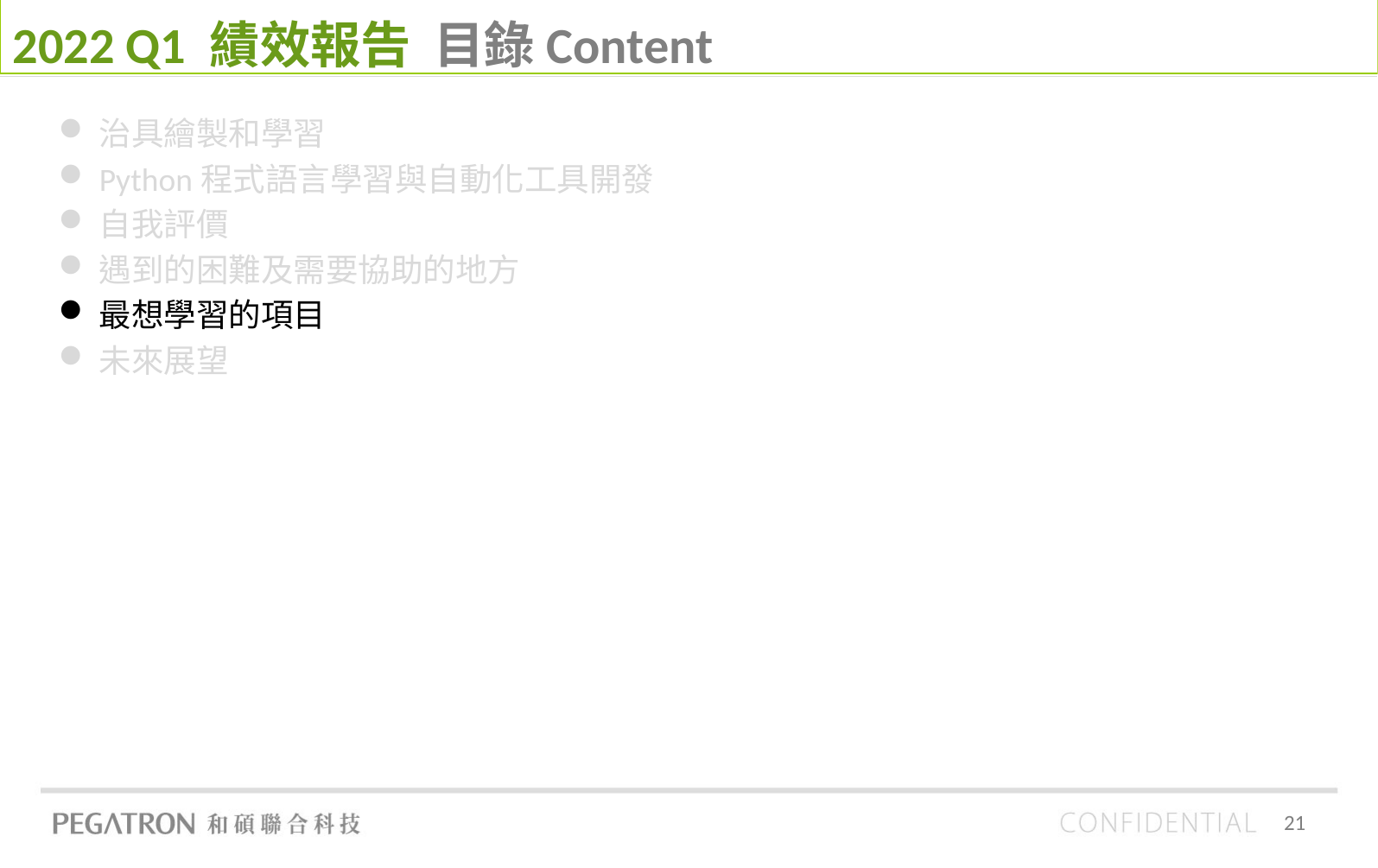

2022 Q1 績效報告  目錄Content
治具繪製和學習
Python程式語言學習與自動化工具開發
自我評價
遇到的困難及需要協助的地方
最想學習的項目
未來展望

21